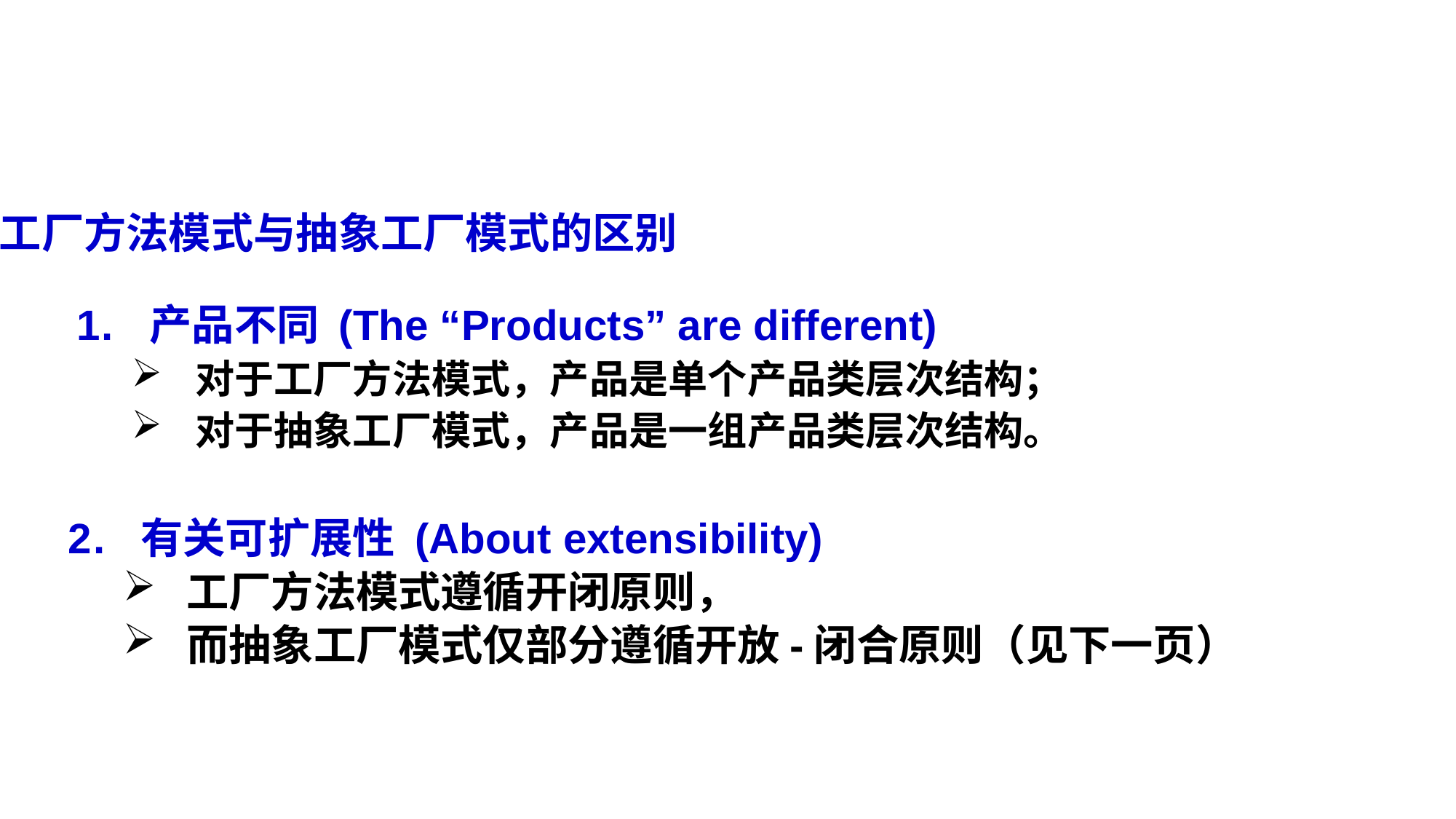

工厂方法模式与抽象工厂模式的区别
产品不同 (The “Products” are different)
对于工厂方法模式，产品是单个产品类层次结构；
对于抽象工厂模式，产品是一组产品类层次结构。
有关可扩展性 (About extensibility)
工厂方法模式遵循开闭原则，
而抽象工厂模式仅部分遵循开放-闭合原则（见下一页）